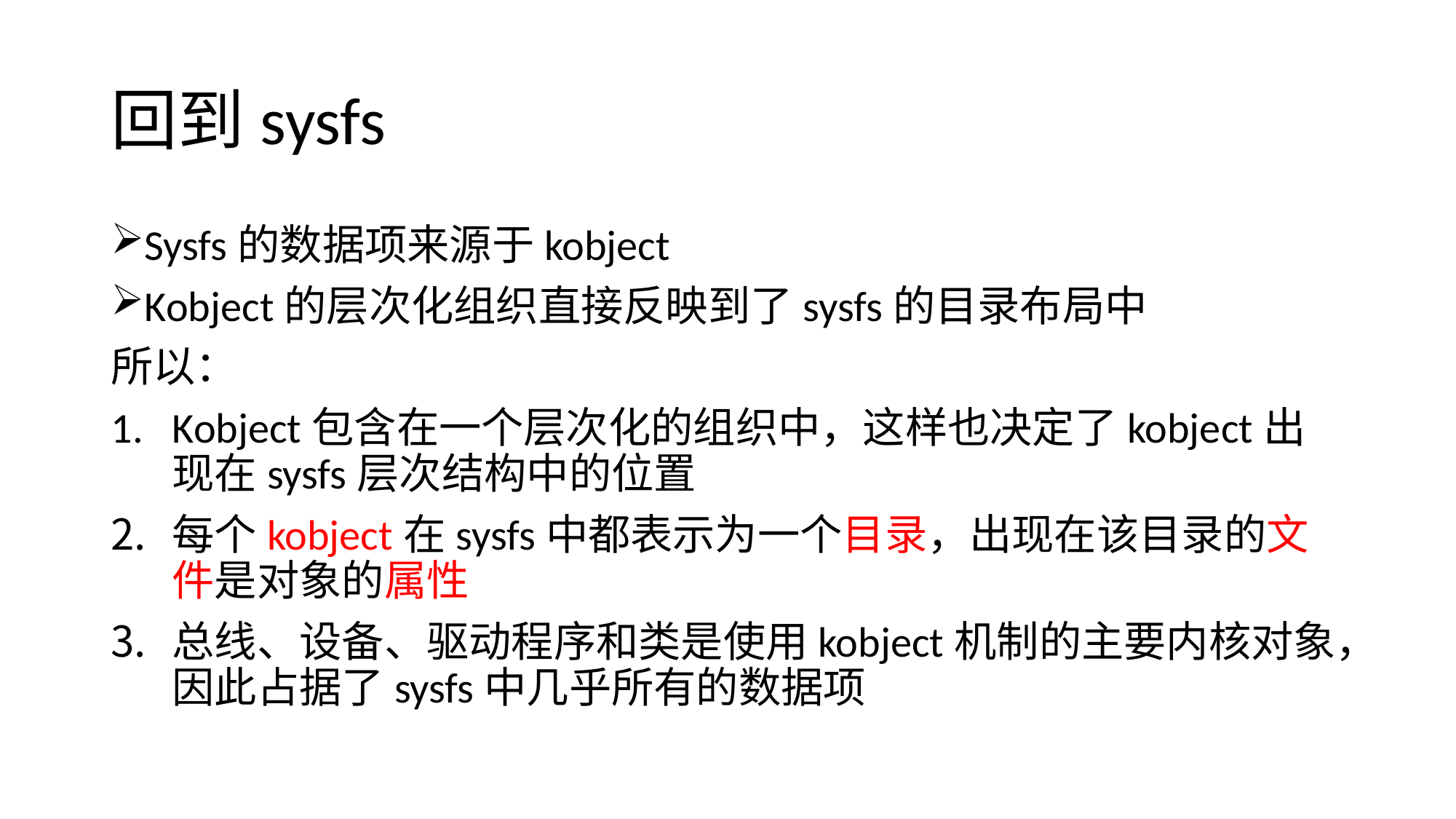

# 回到sysfs
Sysfs的数据项来源于kobject
Kobject的层次化组织直接反映到了sysfs的目录布局中
所以：
Kobject包含在一个层次化的组织中，这样也决定了kobject出现在sysfs层次结构中的位置
每个kobject在sysfs中都表示为一个目录，出现在该目录的文件是对象的属性
总线、设备、驱动程序和类是使用kobject机制的主要内核对象，因此占据了sysfs中几乎所有的数据项